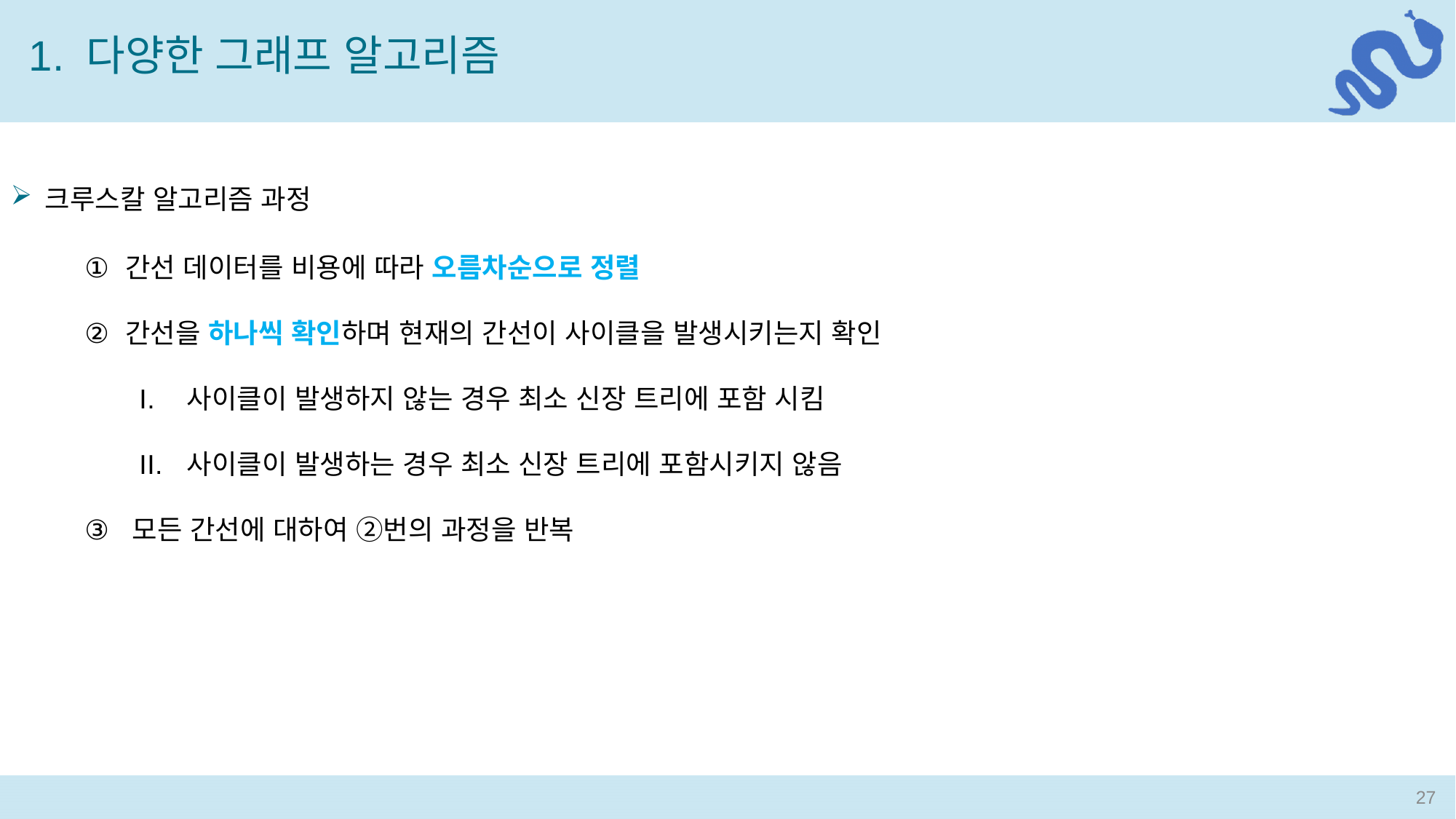

1. 다양한 그래프 알고리즘
크루스칼 알고리즘 과정
간선 데이터를 비용에 따라 오름차순으로 정렬
간선을 하나씩 확인하며 현재의 간선이 사이클을 발생시키는지 확인
사이클이 발생하지 않는 경우 최소 신장 트리에 포함 시킴
사이클이 발생하는 경우 최소 신장 트리에 포함시키지 않음
모든 간선에 대하여 ②번의 과정을 반복
27